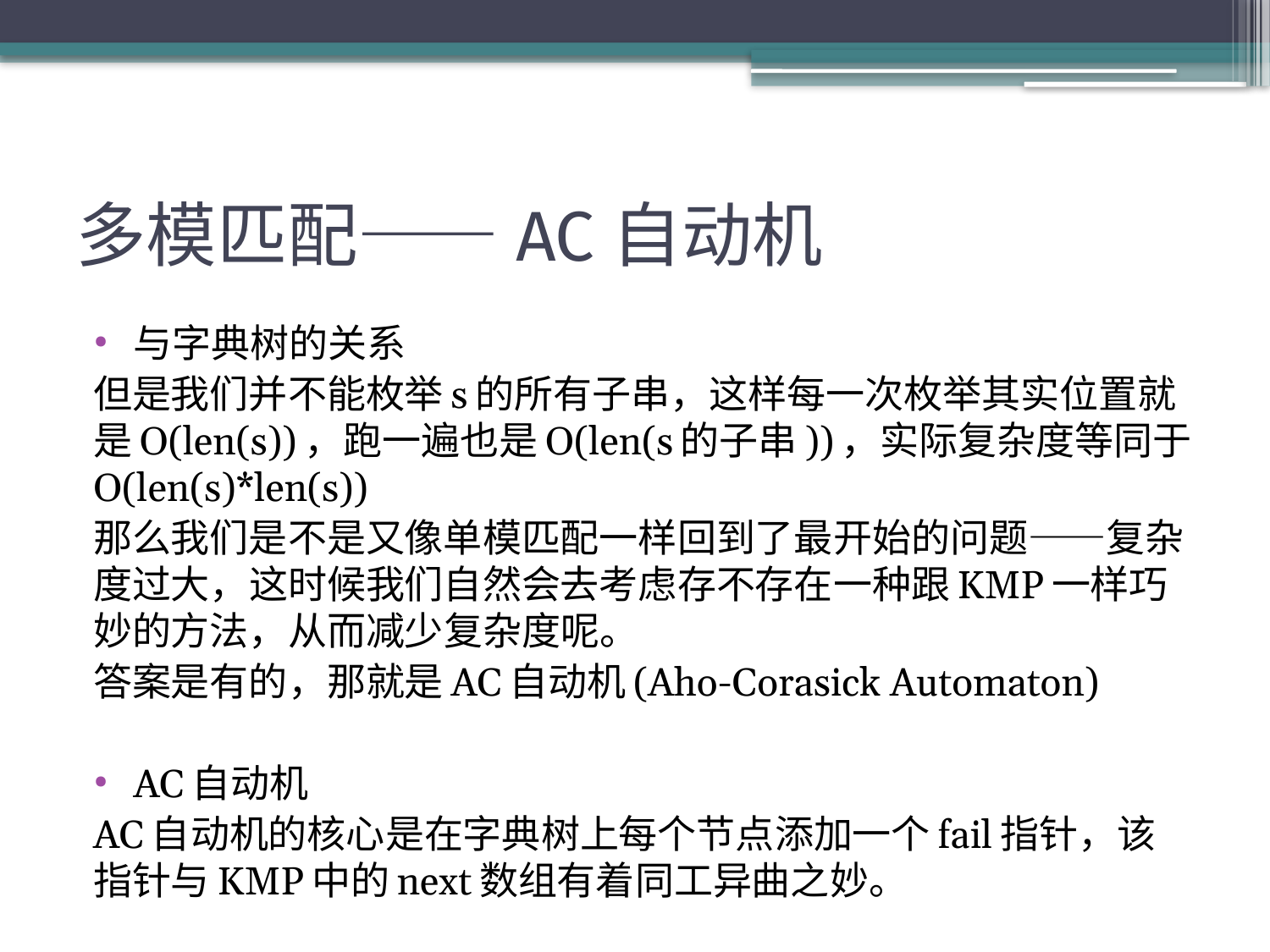

# 多模匹配——AC自动机
与字典树的关系
但是我们并不能枚举s的所有子串，这样每一次枚举其实位置就是O(len(s))，跑一遍也是O(len(s的子串))，实际复杂度等同于O(len(s)*len(s))
那么我们是不是又像单模匹配一样回到了最开始的问题——复杂度过大，这时候我们自然会去考虑存不存在一种跟KMP一样巧妙的方法，从而减少复杂度呢。
答案是有的，那就是AC自动机(Aho-Corasick Automaton)

AC自动机
AC自动机的核心是在字典树上每个节点添加一个fail指针，该指针与KMP中的next数组有着同工异曲之妙。